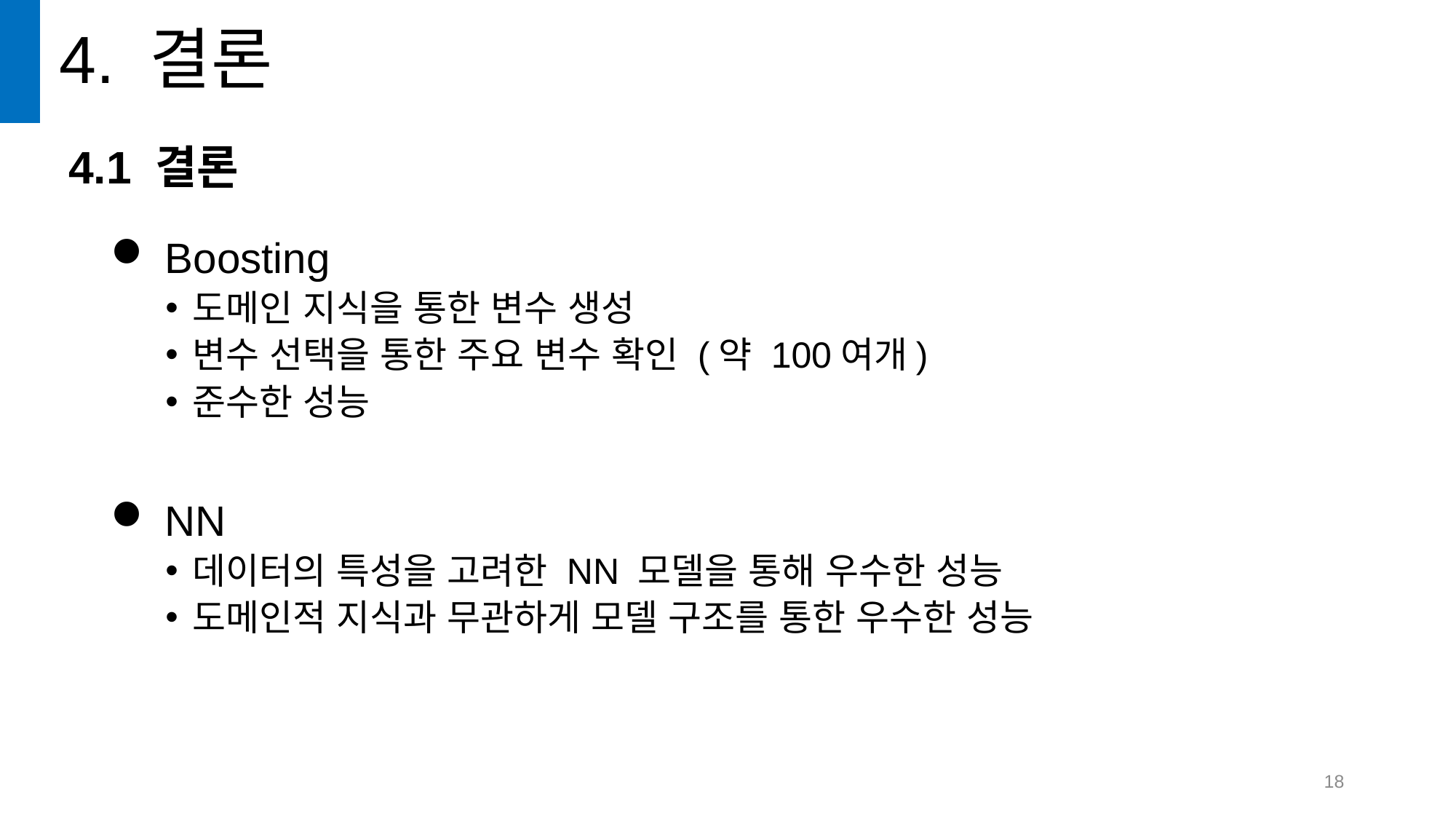

# 4. 결론
4.1 결론

 Boosting
도메인 지식을 통한 변수 생성
변수 선택을 통한 주요 변수 확인 (약 100여개)
준수한 성능

 NN
데이터의 특성을 고려한 NN 모델을 통해 우수한 성능
도메인적 지식과 무관하게 모델 구조를 통한 우수한 성능
18